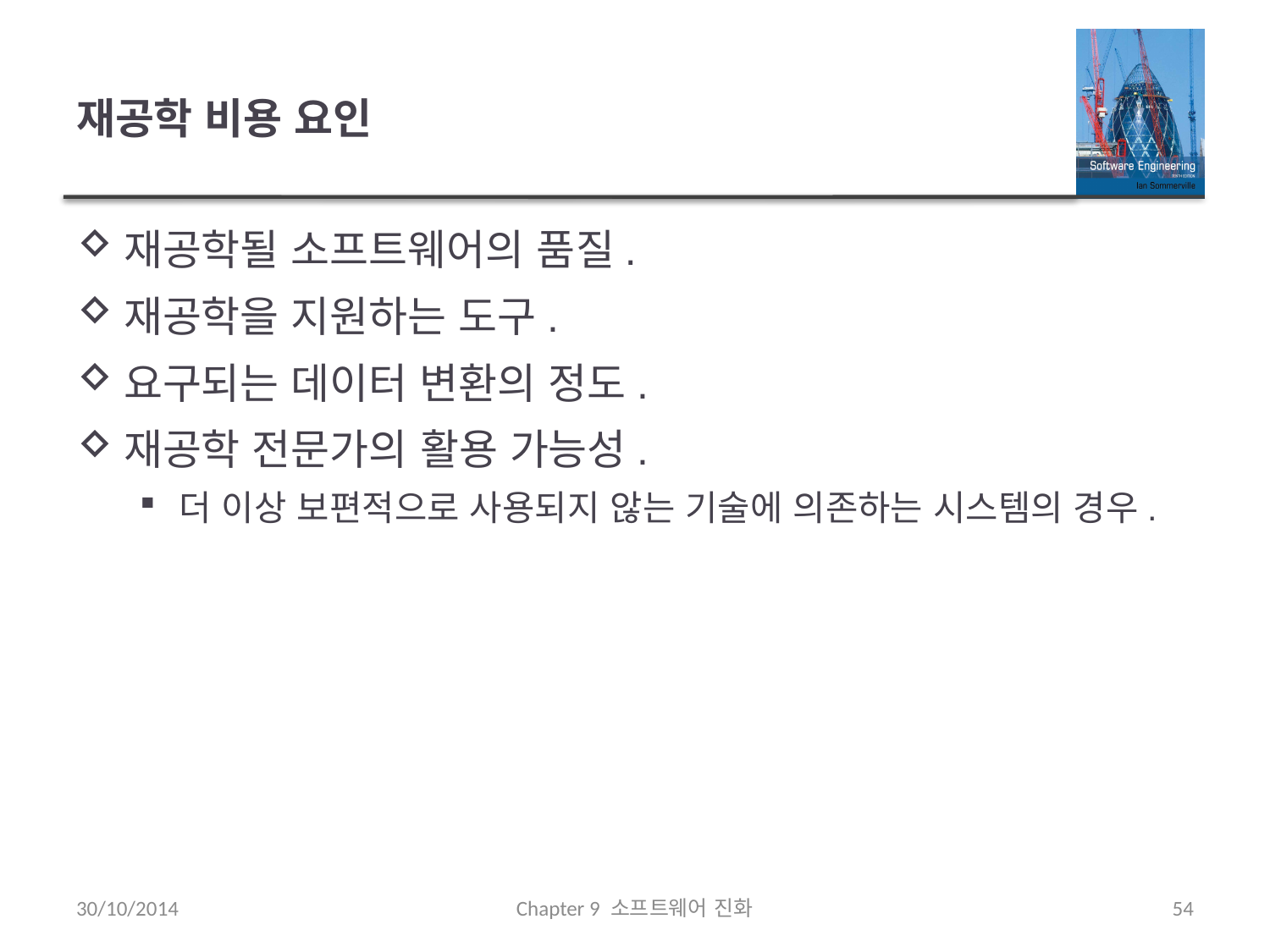

# 재공학 비용 요인
재공학될 소프트웨어의 품질.
재공학을 지원하는 도구.
요구되는 데이터 변환의 정도.
재공학 전문가의 활용 가능성.
더 이상 보편적으로 사용되지 않는 기술에 의존하는 시스템의 경우.
30/10/2014
Chapter 9 소프트웨어 진화
54